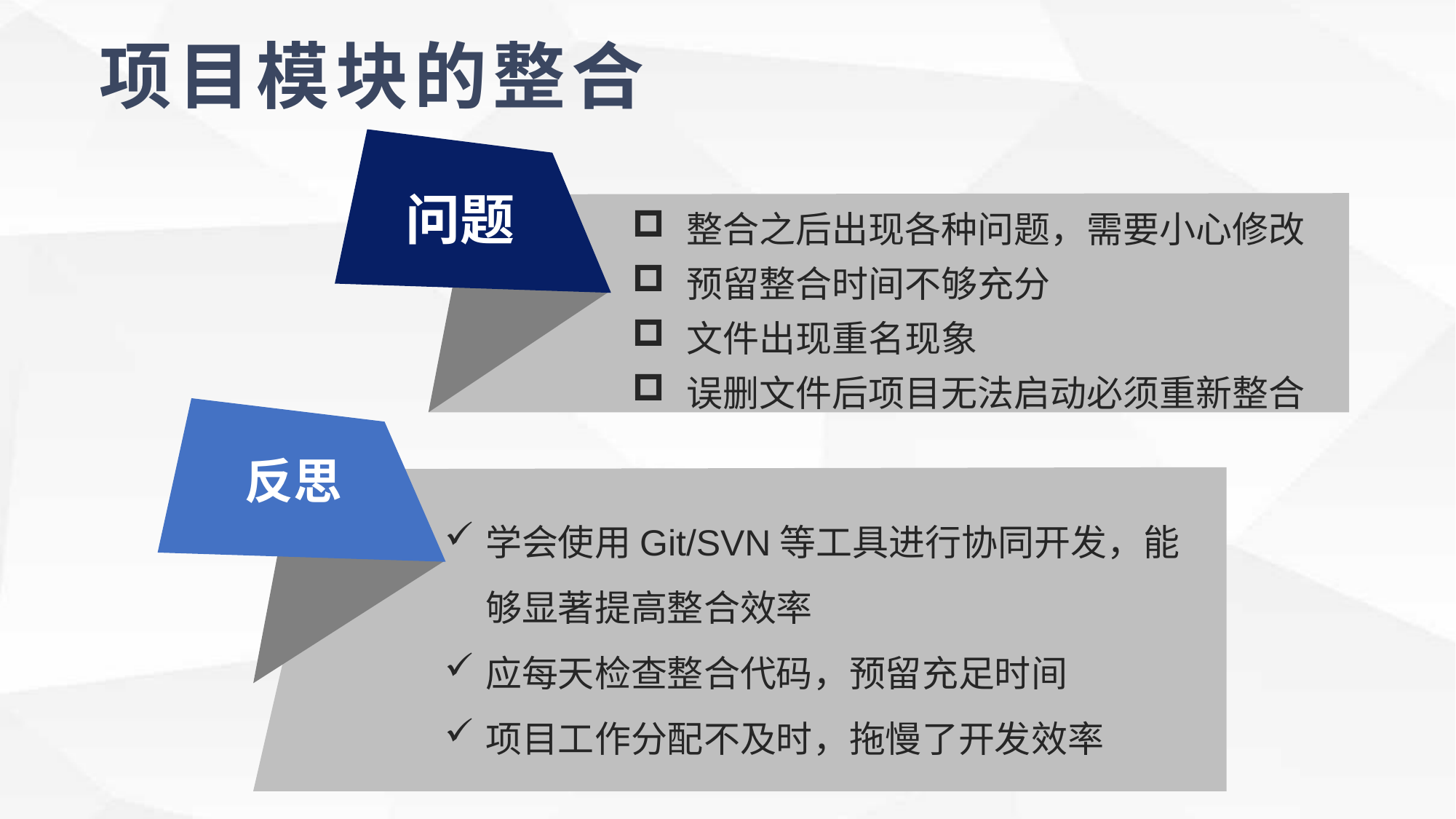

# 项目模块的整合

问题
整合之后出现各种问题，需要小心修改
预留整合时间不够充分
文件出现重名现象
误删文件后项目无法启动必须重新整合

反思

学会使用Git/SVN等工具进行协同开发，能够显著提高整合效率
应每天检查整合代码，预留充足时间
项目工作分配不及时，拖慢了开发效率